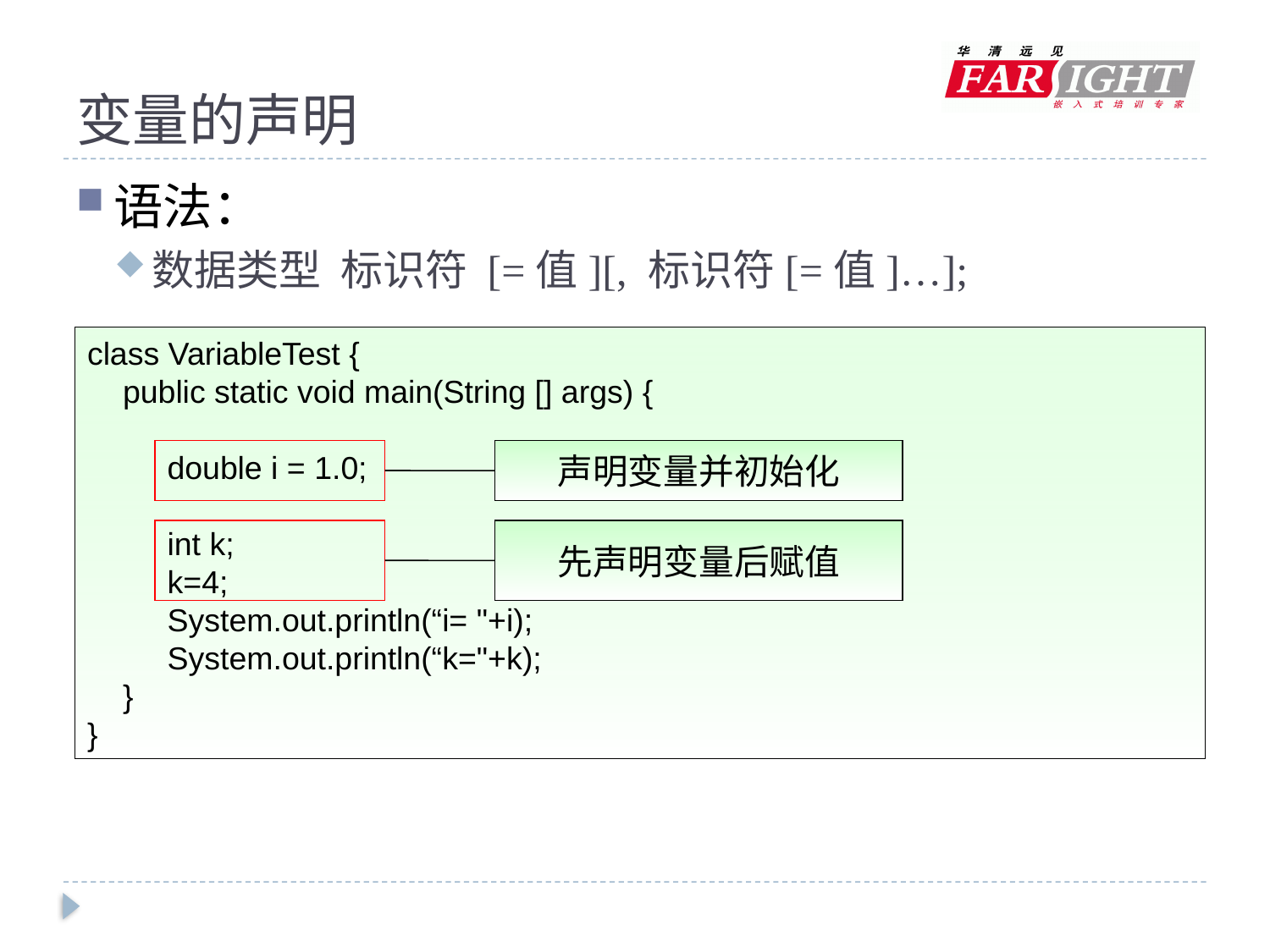

# 变量的声明
语法：
数据类型  标识符 [=值][, 标识符[=值]…];

class VariableTest {
    public static void main(String [] args) {

         double i = 1.0;

         int k;
         k=4;
         System.out.println(“i= "+i);
         System.out.println(“k="+k);
    }
}

声明变量并初始化

先声明变量后赋值